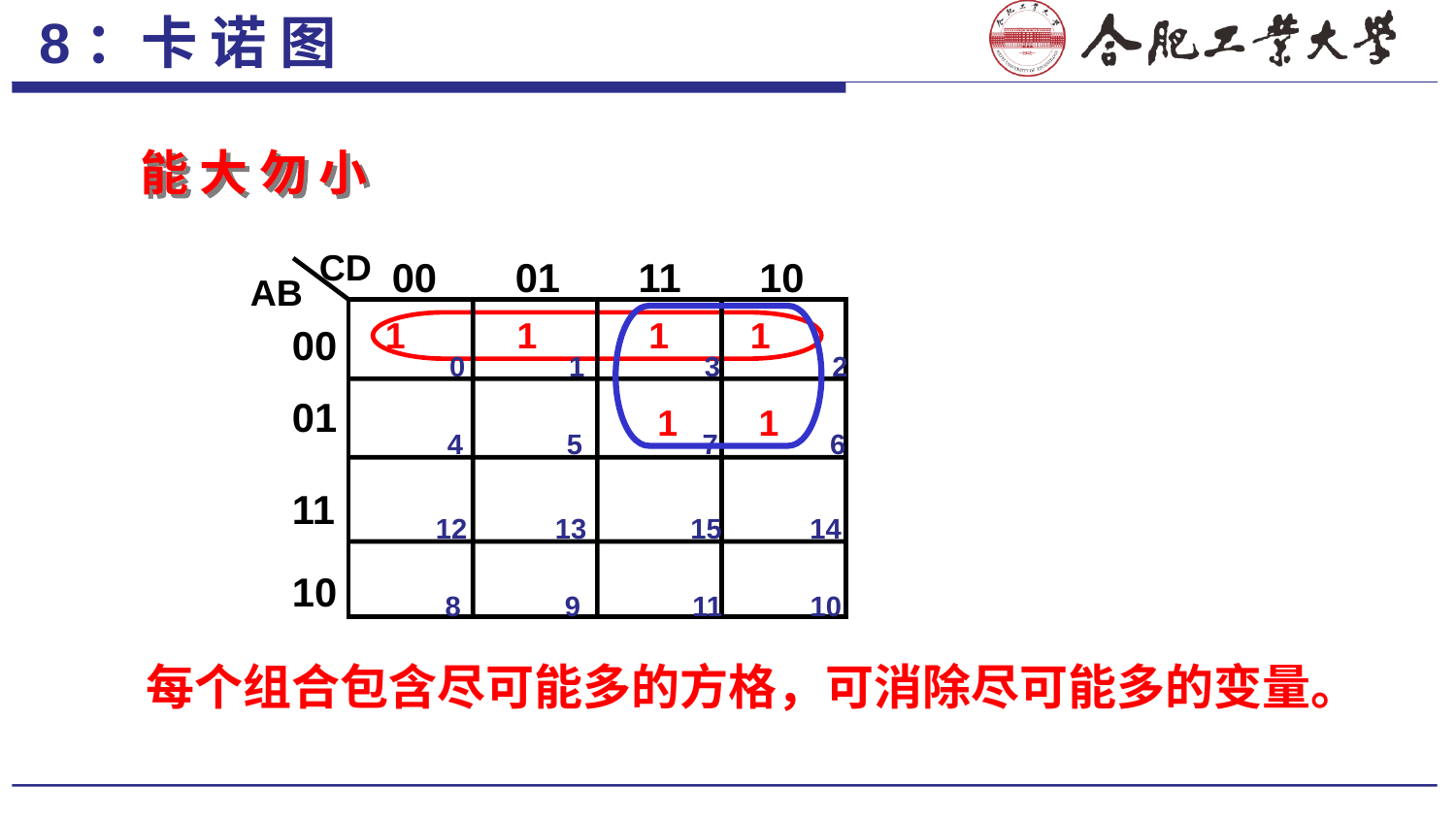

8：卡 诺 图
能 大 勿 小
CD
    00       01       11       10

AB

00
 0             1               3              2

01
 4             5               7              6

11
 12           13             15           14

10
 8             9              11           10
  1           1           1        1
1        1

每个组合包含尽可能多的方格，可消除尽可能多的变量。